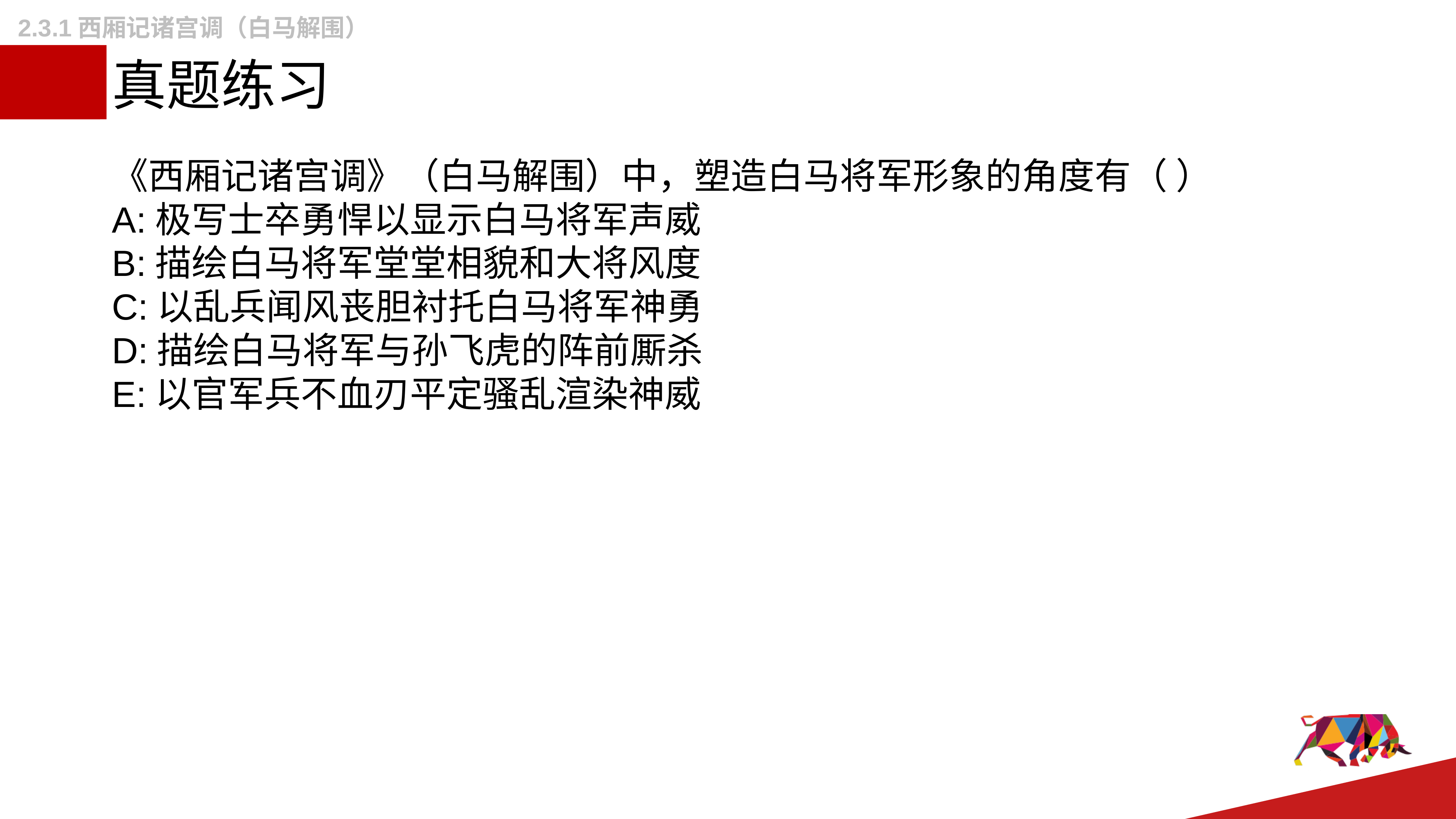

2.3.1西厢记诸宫调（白马解围）
# 真题练习
《西厢记诸宫调》（白马解围）中，塑造白马将军形象的角度有（ ）
A:极写士卒勇悍以显示白马将军声威
B:描绘白马将军堂堂相貌和大将风度
C:以乱兵闻风丧胆衬托白马将军神勇
D:描绘白马将军与孙飞虎的阵前厮杀
E:以官军兵不血刃平定骚乱渲染神威